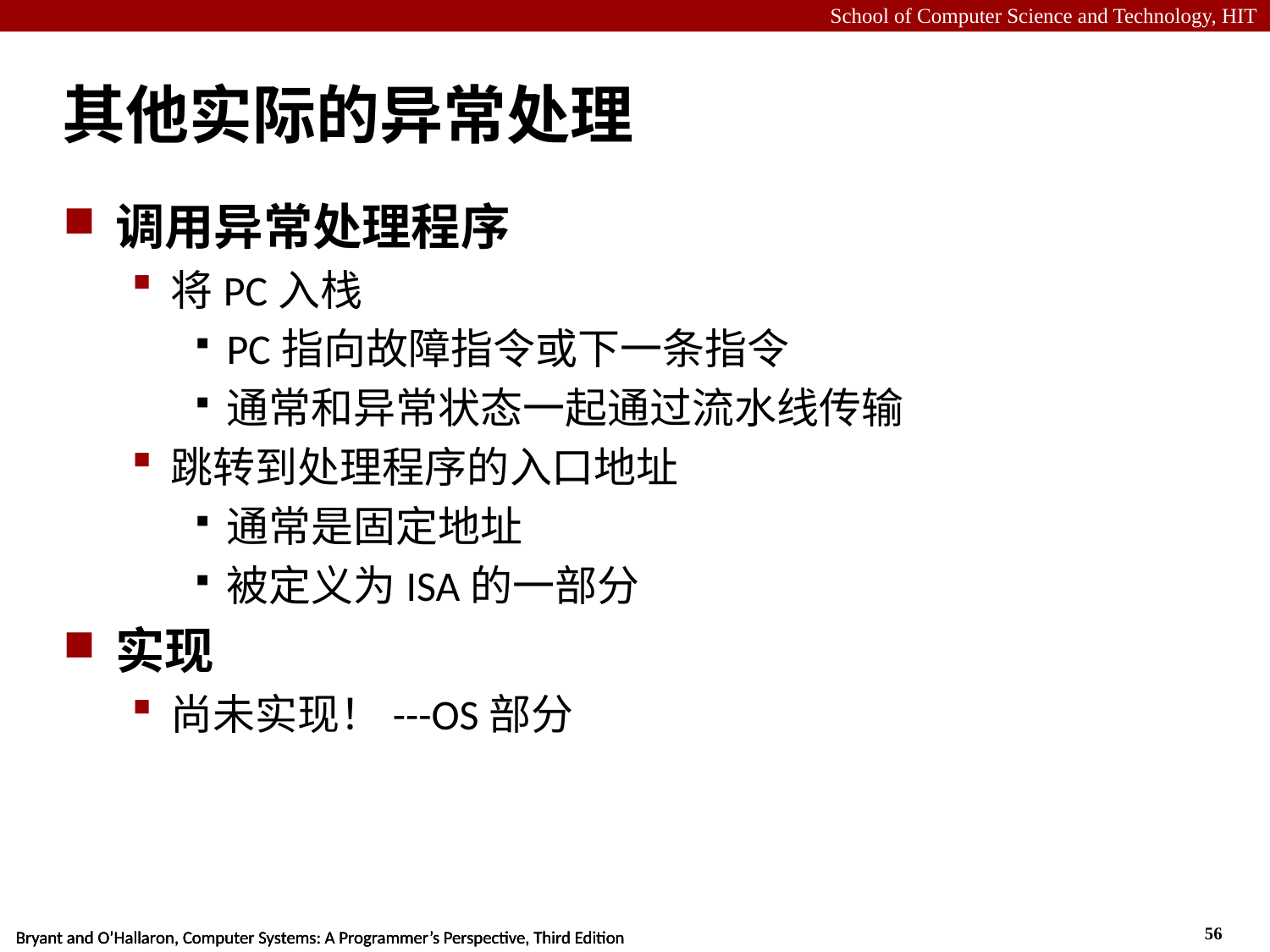

# 其他实际的异常处理
调用异常处理程序
将PC入栈
PC指向故障指令或下一条指令
通常和异常状态一起通过流水线传输
跳转到处理程序的入口地址
通常是固定地址
被定义为ISA的一部分
实现
尚未实现！---OS部分